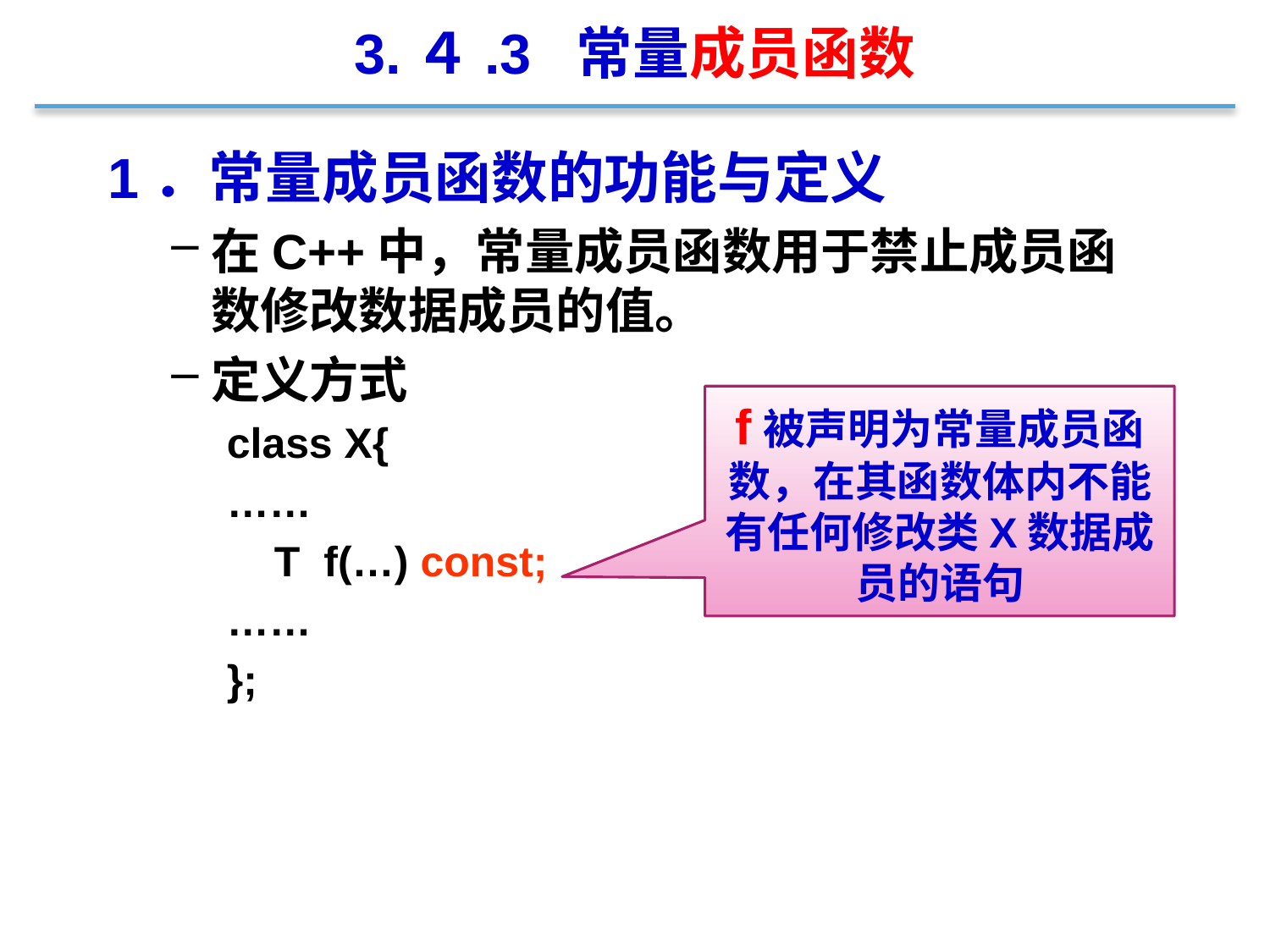

3.４.3  常量成员函数
1．常量成员函数的功能与定义
在C++中，常量成员函数用于禁止成员函数修改数据成员的值。
定义方式
class X{
……
    T  f(…) const;
……
};
f被声明为常量成员函数，在其函数体内不能有任何修改类X数据成员的语句